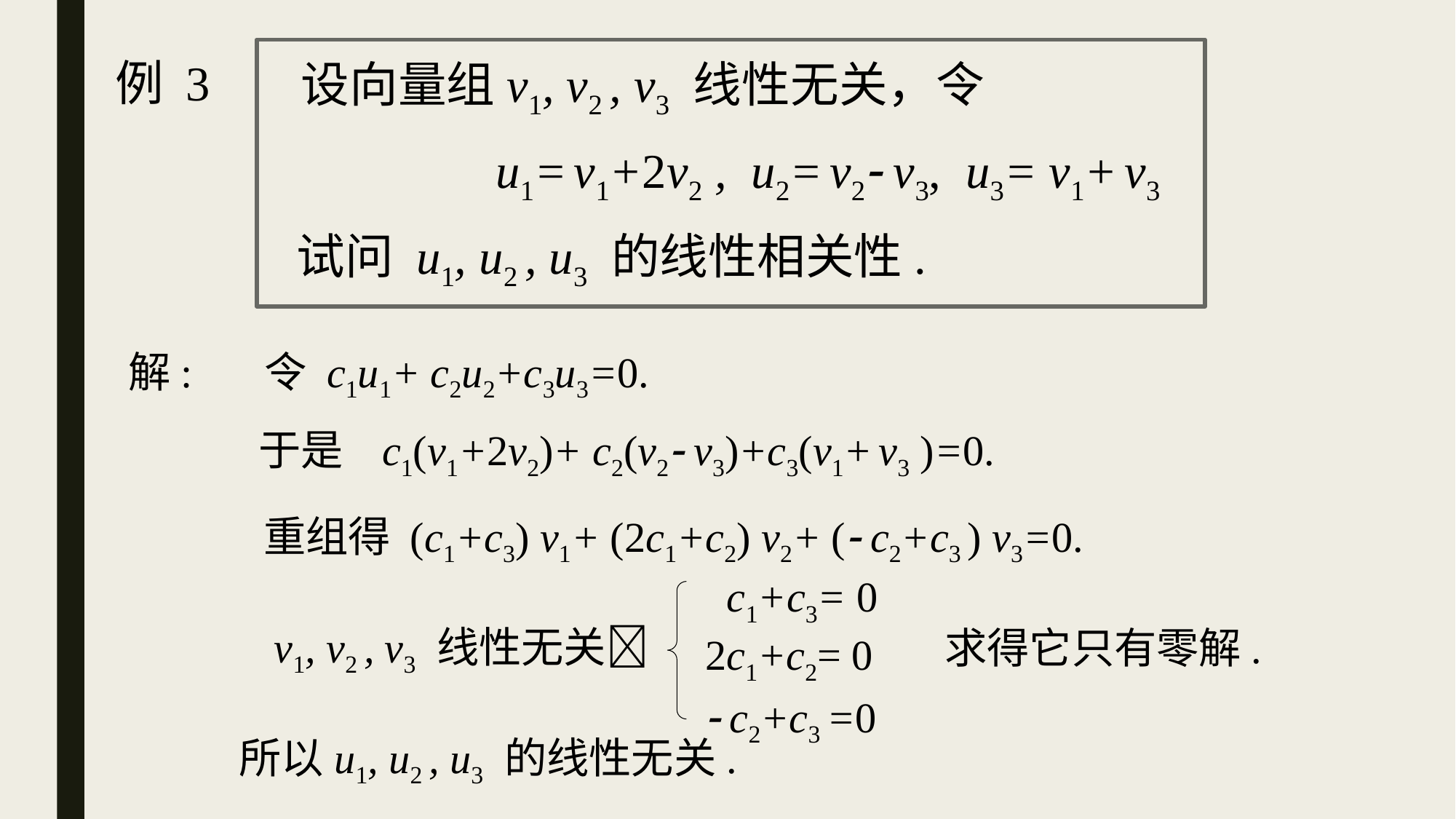

例 3
  设向量组v1, v2 , v3 线性无关，令
u1= v1+2v2 ,  u2= v2− v3,  u3= v1+ v3
试问 u1, u2 , u3 的线性相关性.
解:
令 c1u1+ c2u2+c3u3=0.
于是   c1(v1+2v2)+ c2(v2− v3)+c3(v1+ v3 )=0.
重组得 (c1+c3) v1+ (2c1+c2) v2+ (− c2+c3 ) v3=0.
 c1+c3= 0

v1, v2 , v3 线性无关⇒
求得它只有零解.
 2c1+c2= 0
− c2+c3 =0
所以u1, u2 , u3 的线性无关.